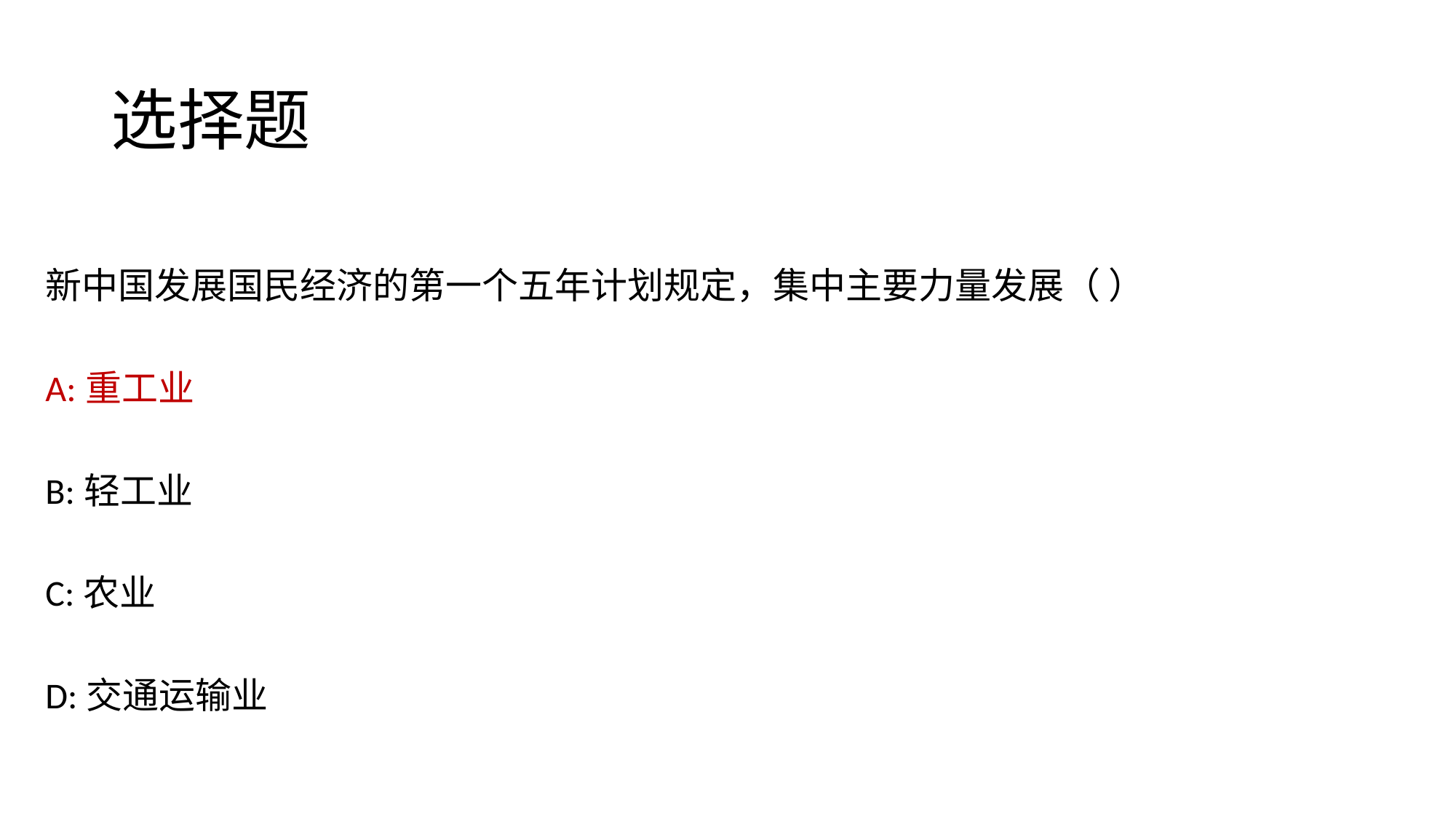

# 选择题
新中国发展国民经济的第一个五年计划规定，集中主要力量发展（ ）
A:重工业
B:轻工业
C:农业
D:交通运输业